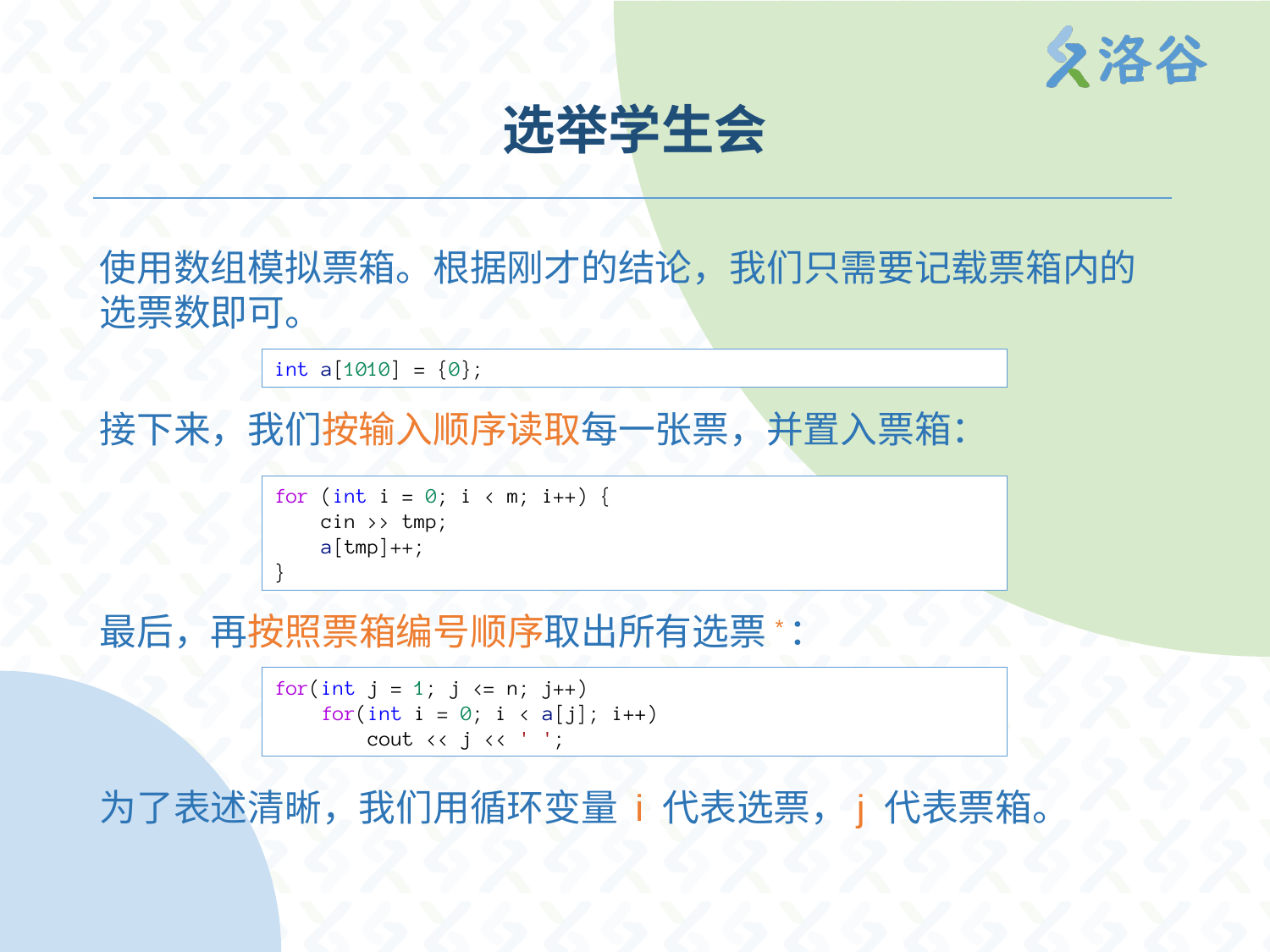

# 选举学生会
使用数组模拟票箱。根据刚才的结论，我们只需要记载票箱内的选票数即可。

接下来，我们按输入顺序读取每一张票，并置入票箱：

最后，再按照票箱编号顺序取出所有选票*：

为了表述清晰，我们用循环变量 i 代表选票，j 代表票箱。
int a[1010] = {0};
for (int i = 0; i < m; i++) {
    cin >> tmp;
    a[tmp]++;
}
for(int j = 1; j <= n; j++)
    for(int i = 0; i < a[j]; i++)
        cout << j << ' ';